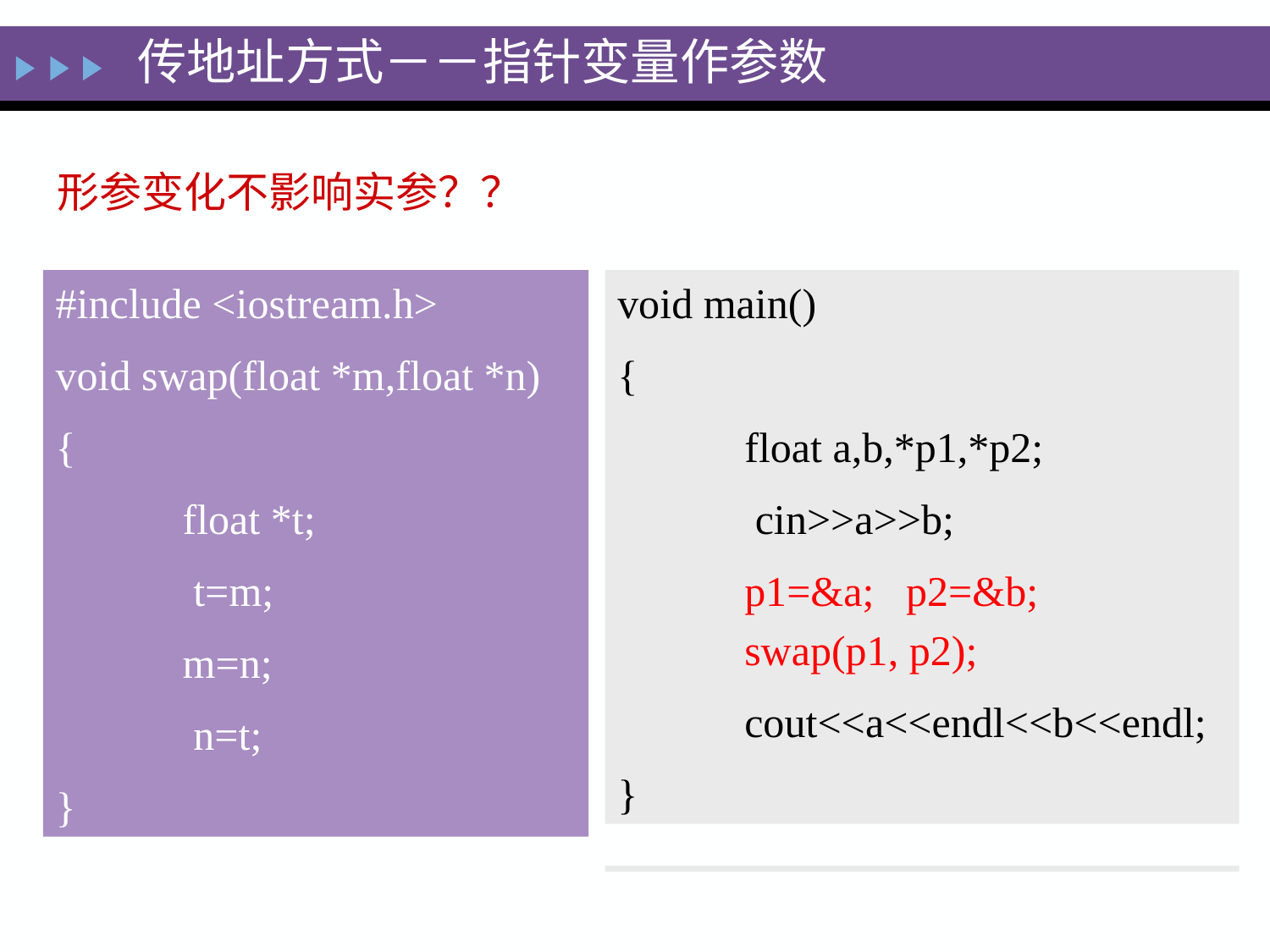

传地址方式－－指针变量作参数
形参变化不影响实参？？
#include <iostream.h>
void swap(float *m,float *n)
{
	float *t;
	 t=m;
 	m=n;
	 n=t;
}
void main()
{
	float a,b,*p1,*p2;
	 cin>>a>>b;
 	p1=&a;   p2=&b;
  	swap(p1, p2);
	cout<<a<<endl<<b<<endl;
}